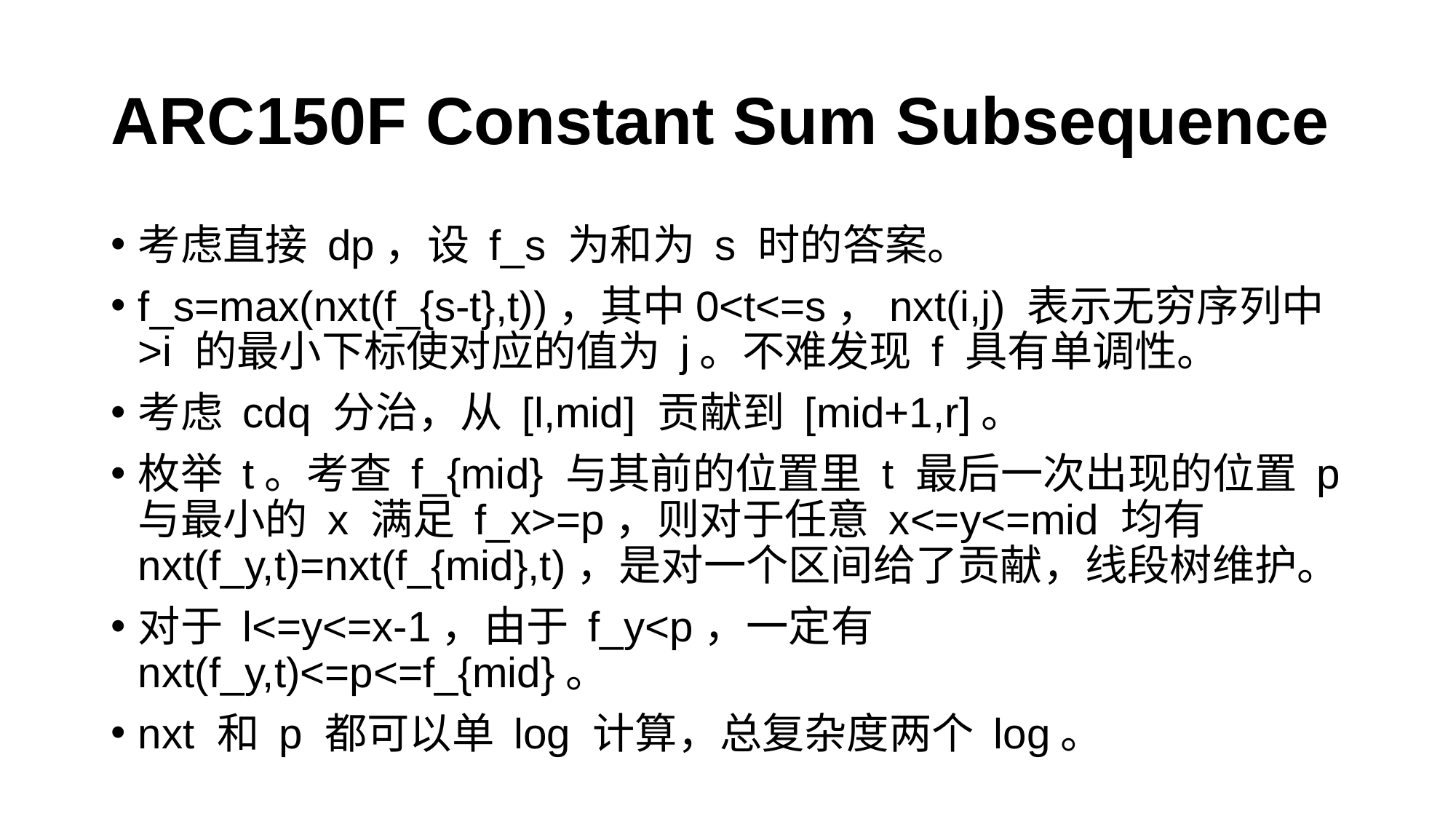

# ARC150F Constant Sum Subsequence
考虑直接 dp，设 f_s 为和为 s 时的答案。
f_s=max(nxt(f_{s-t},t))，其中0<t<=s，nxt(i,j) 表示无穷序列中 >i 的最小下标使对应的值为 j。不难发现 f 具有单调性。
考虑 cdq 分治，从 [l,mid] 贡献到 [mid+1,r]。
枚举 t。考查 f_{mid} 与其前的位置里 t 最后一次出现的位置 p 与最小的 x 满足 f_x>=p，则对于任意 x<=y<=mid 均有 nxt(f_y,t)=nxt(f_{mid},t)，是对一个区间给了贡献，线段树维护。
对于 l<=y<=x-1，由于 f_y<p，一定有 nxt(f_y,t)<=p<=f_{mid}。
nxt 和 p 都可以单 log 计算，总复杂度两个 log。